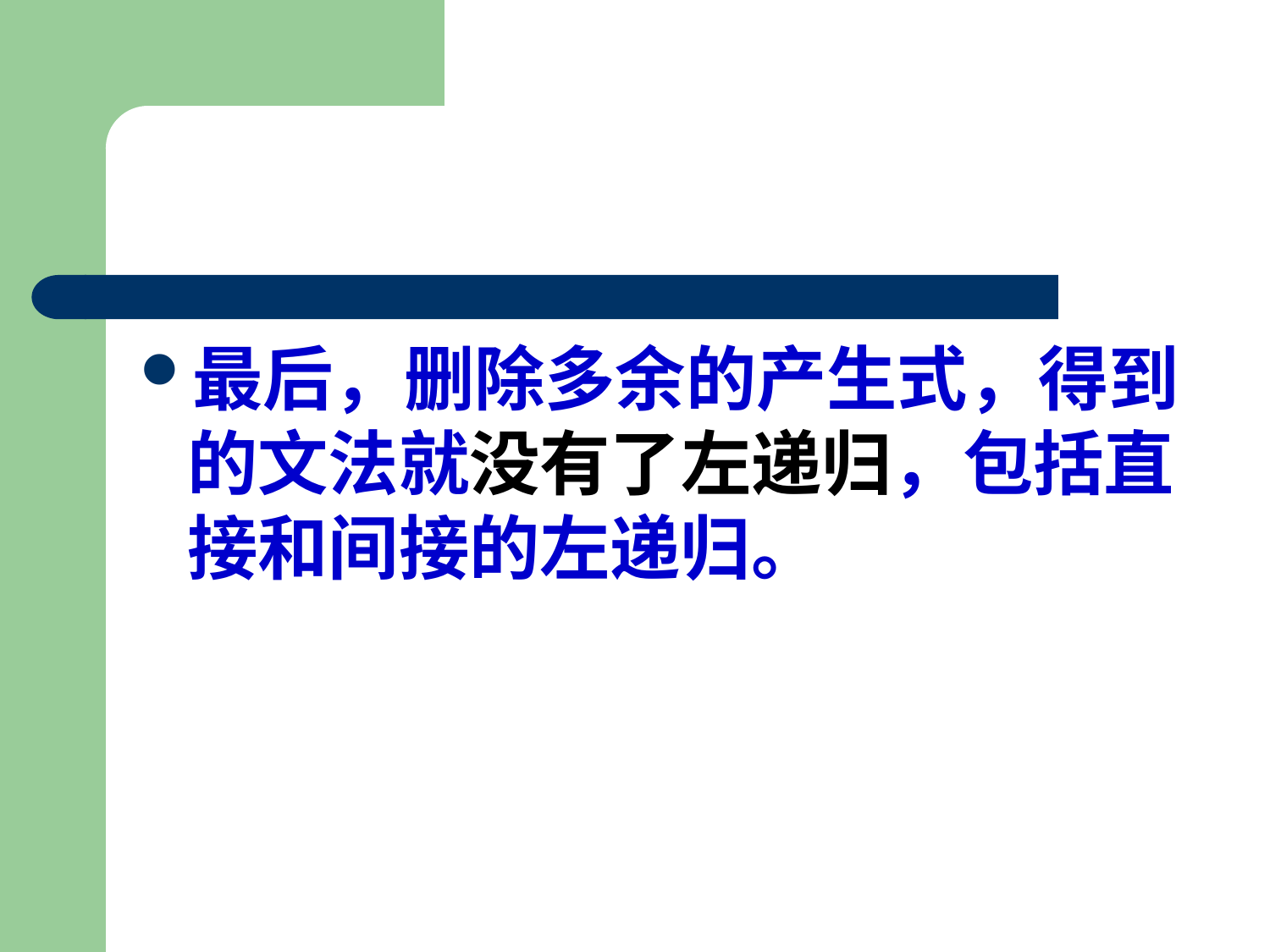

#
最后，删除多余的产生式，得到的文法就没有了左递归，包括直接和间接的左递归。